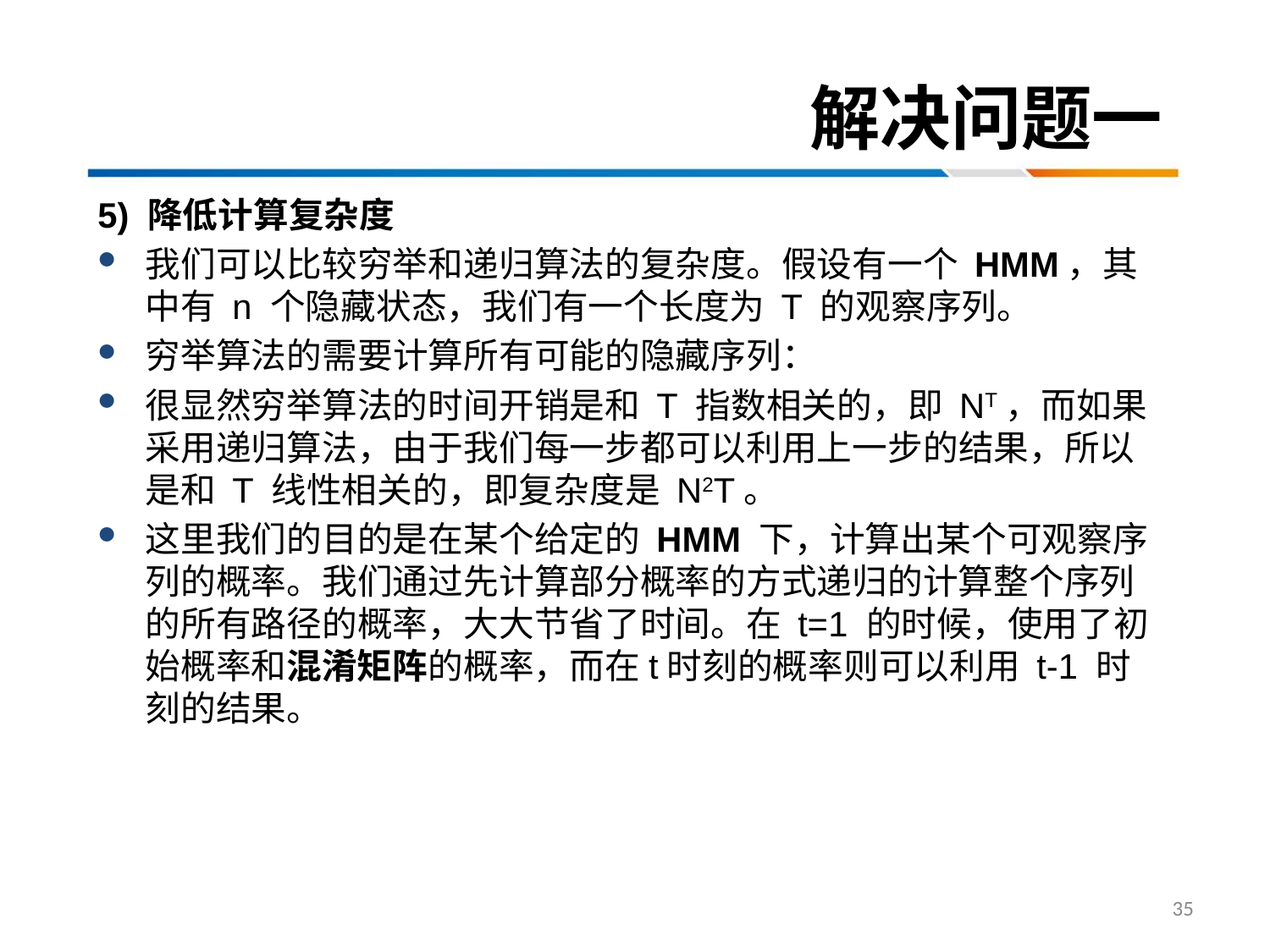

# 解决问题一
5) 降低计算复杂度
我们可以比较穷举和递归算法的复杂度。假设有一个 HMM，其中有 n 个隐藏状态，我们有一个长度为 T 的观察序列。
穷举算法的需要计算所有可能的隐藏序列：
很显然穷举算法的时间开销是和 T 指数相关的，即 NT，而如果采用递归算法，由于我们每一步都可以利用上一步的结果，所以是和 T 线性相关的，即复杂度是 N2T。
这里我们的目的是在某个给定的 HMM 下，计算出某个可观察序列的概率。我们通过先计算部分概率的方式递归的计算整个序列的所有路径的概率，大大节省了时间。在 t=1 的时候，使用了初始概率和混淆矩阵的概率，而在t时刻的概率则可以利用 t-1 时刻的结果。

35